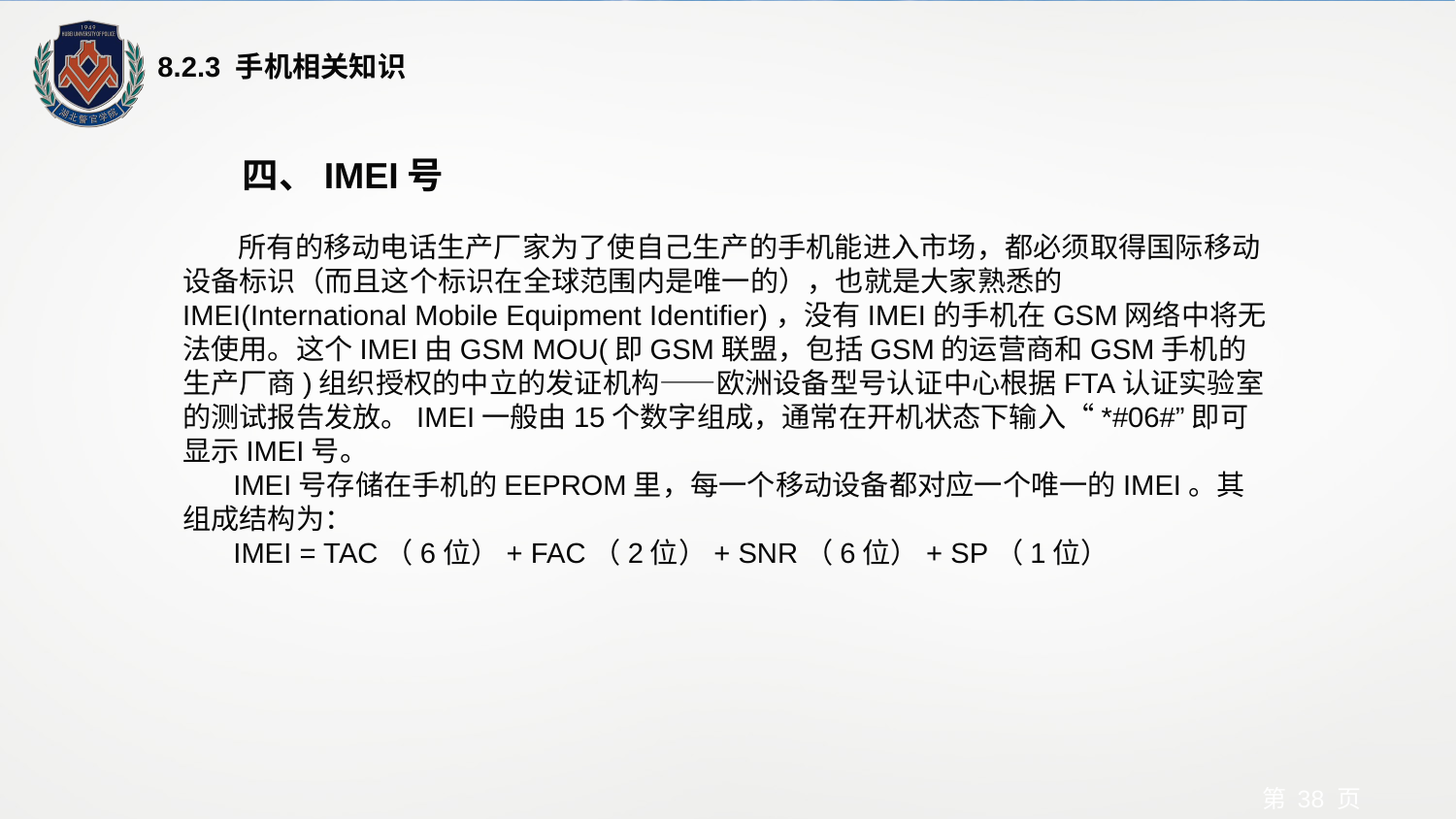

8.2.3 手机相关知识
 四、IMEI号

 所有的移动电话生产厂家为了使自己生产的手机能进入市场，都必须取得国际移动设备标识（而且这个标识在全球范围内是唯一的），也就是大家熟悉的IMEI(International Mobile Equipment Identifier)，没有IMEI的手机在GSM网络中将无法使用。这个IMEI由GSM MOU(即GSM联盟，包括GSM的运营商和GSM手机的生产厂商)组织授权的中立的发证机构——欧洲设备型号认证中心根据FTA认证实验室的测试报告发放。IMEI一般由15个数字组成，通常在开机状态下输入“*#06#”即可显示IMEI号。
 IMEI号存储在手机的EEPROM里，每一个移动设备都对应一个唯一的IMEI。其组成结构为：
 IMEI = TAC（6位）+ FAC（2位）+ SNR（6位）+ SP（1位）